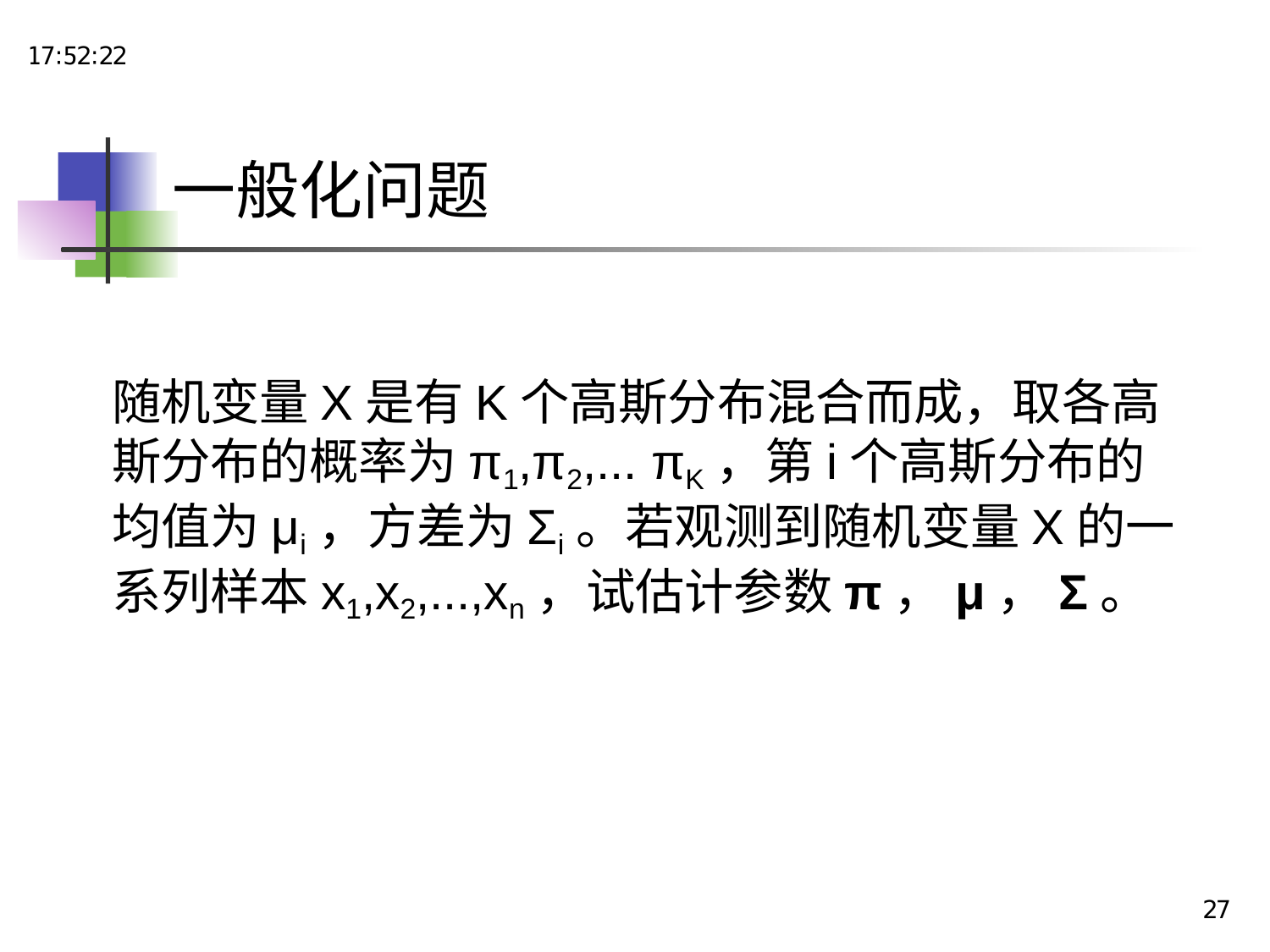

17:52:22
# 一般化问题
随机变量X是有K个高斯分布混合而成，取各高斯分布的概率为π1,π2,... πK，第i个高斯分布的均值为μi，方差为Σi。若观测到随机变量X的一系列样本x1,x2,...,xn，试估计参数π，μ，Σ。
27